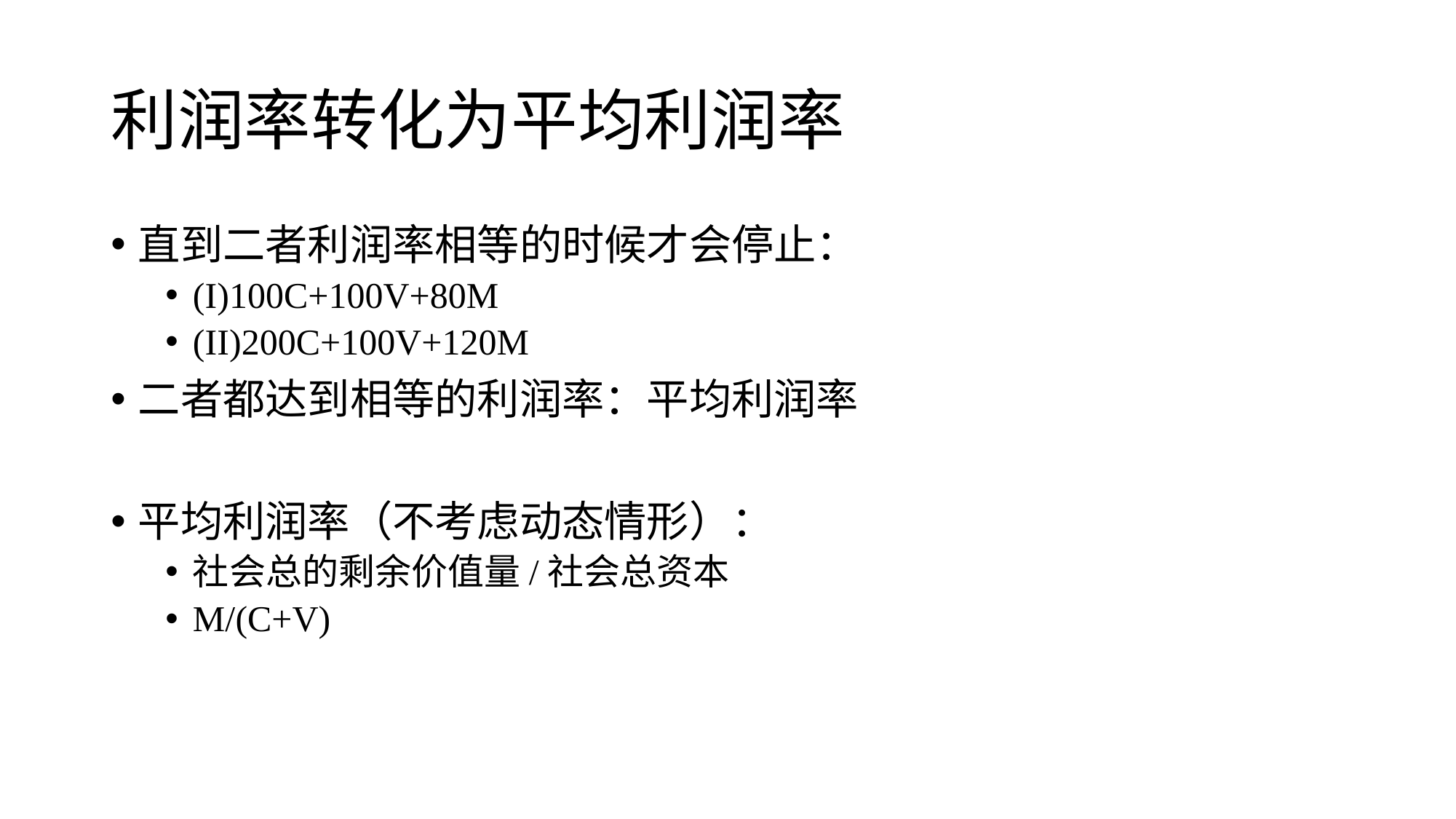

# 利润率转化为平均利润率
直到二者利润率相等的时候才会停止：
(I)100C+100V+80M
(II)200C+100V+120M
二者都达到相等的利润率：平均利润率

平均利润率（不考虑动态情形）：
社会总的剩余价值量/社会总资本
M/(C+V)